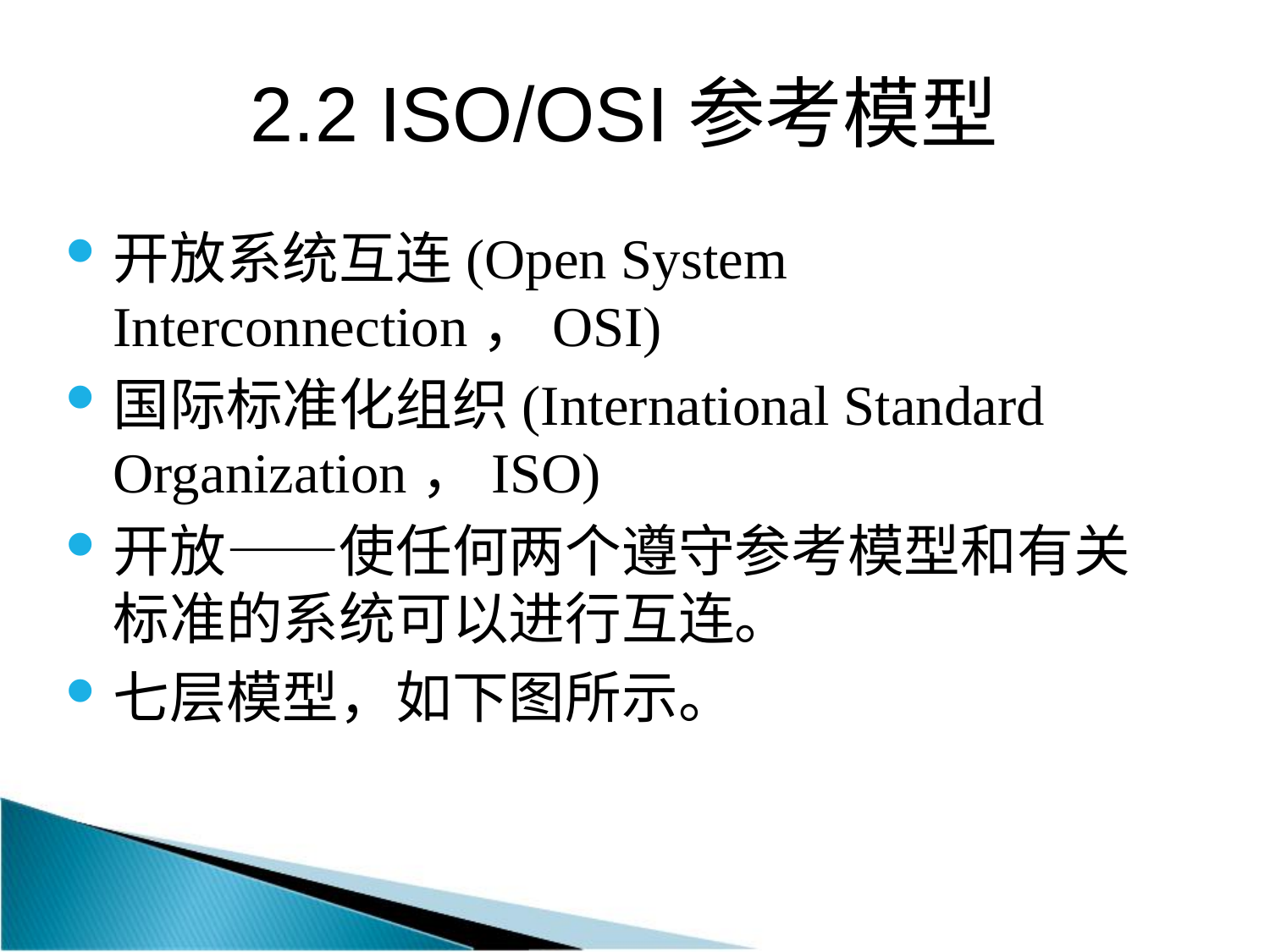

# 2.2 ISO/OSI参考模型
开放系统互连(Open System Interconnection，OSI)
国际标准化组织(International Standard Organization，ISO)
开放——使任何两个遵守参考模型和有关标准的系统可以进行互连。
七层模型，如下图所示。